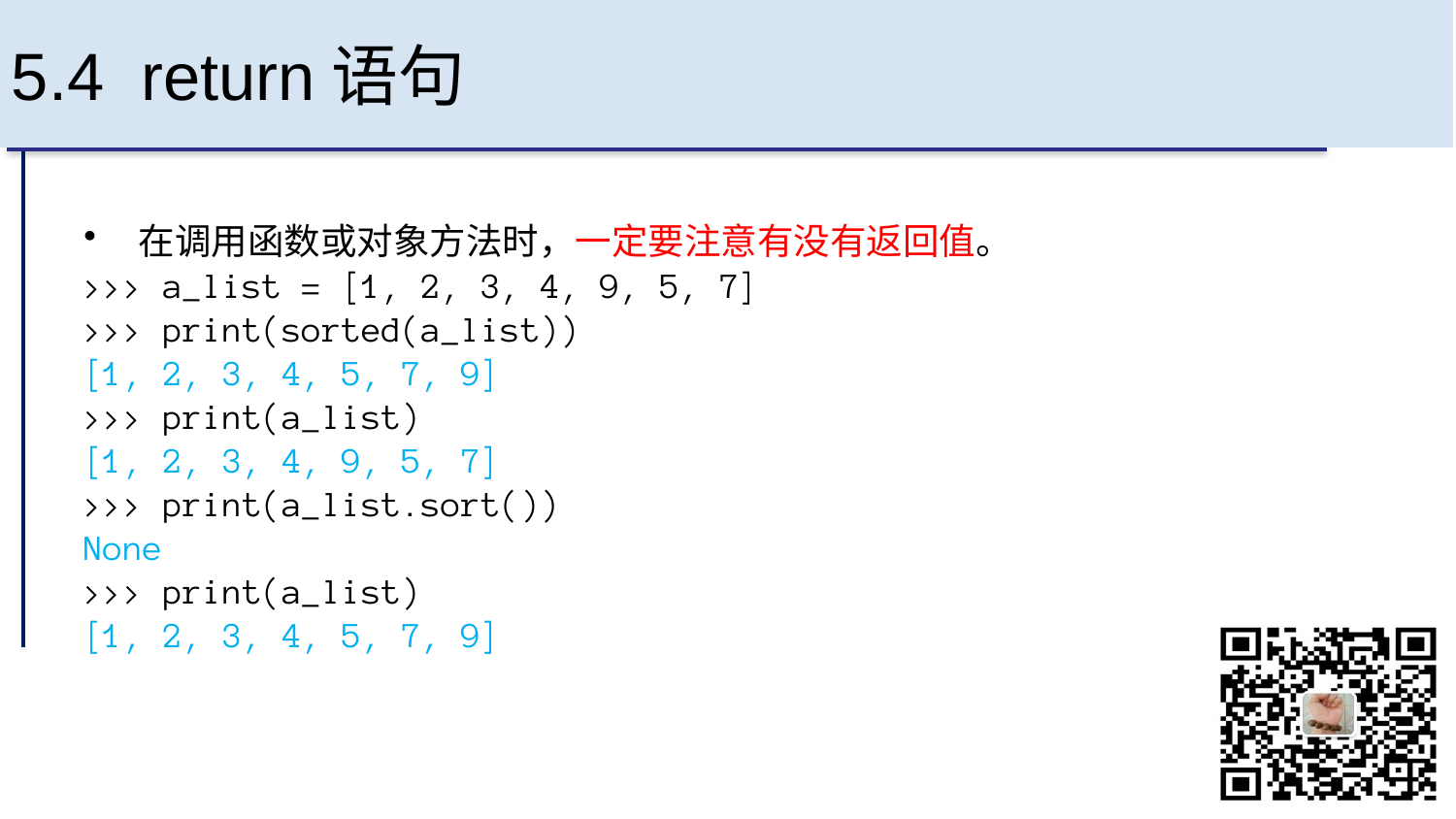

# 5.4  return语句
在调用函数或对象方法时，一定要注意有没有返回值。
>>> a_list = [1, 2, 3, 4, 9, 5, 7]
>>> print(sorted(a_list))
[1, 2, 3, 4, 5, 7, 9]
>>> print(a_list)
[1, 2, 3, 4, 9, 5, 7]
>>> print(a_list.sort())
None
>>> print(a_list)
[1, 2, 3, 4, 5, 7, 9]